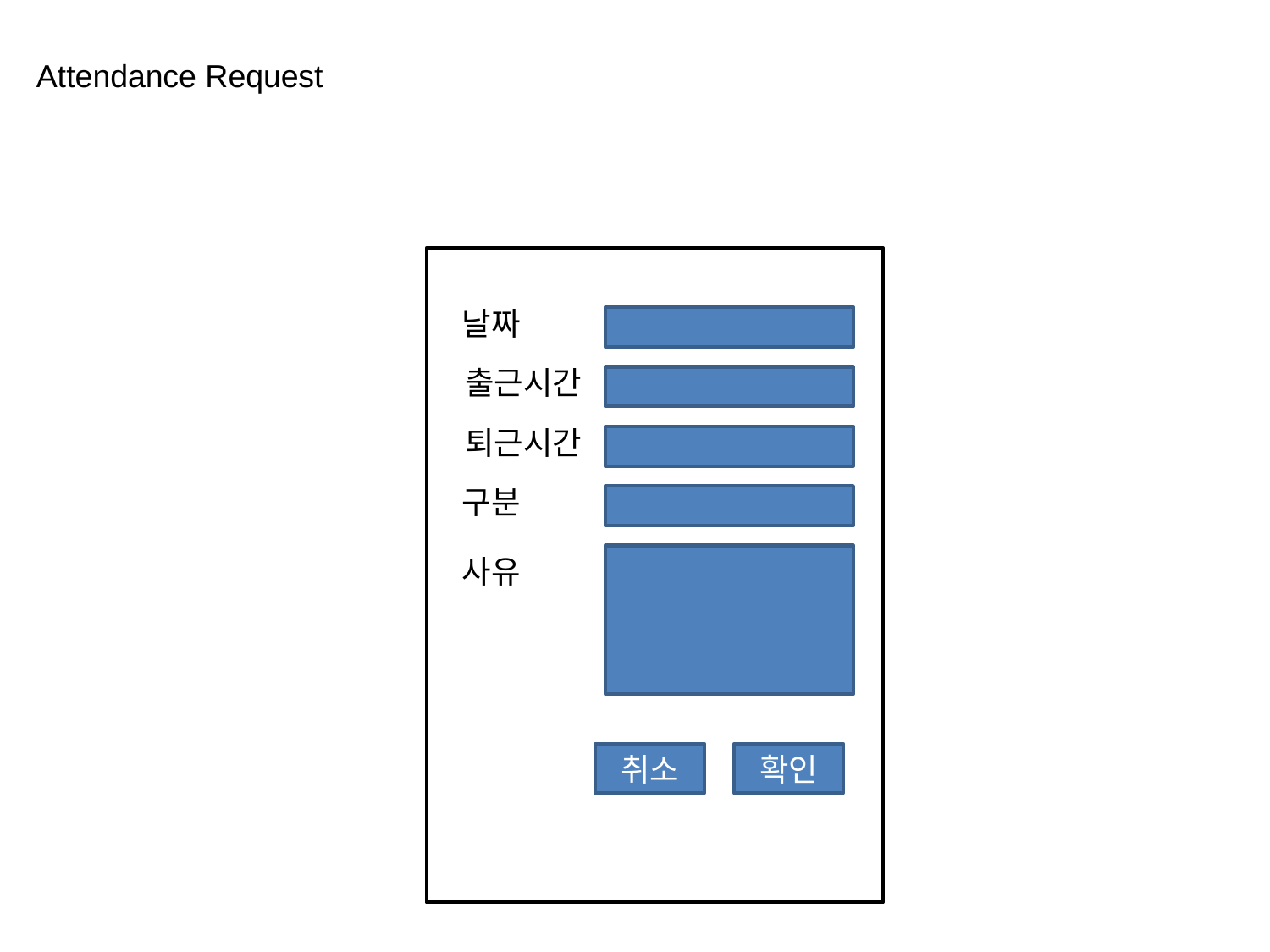

Attendance Request

날짜

출근시간

퇴근시간

구분

사유

취소
확인